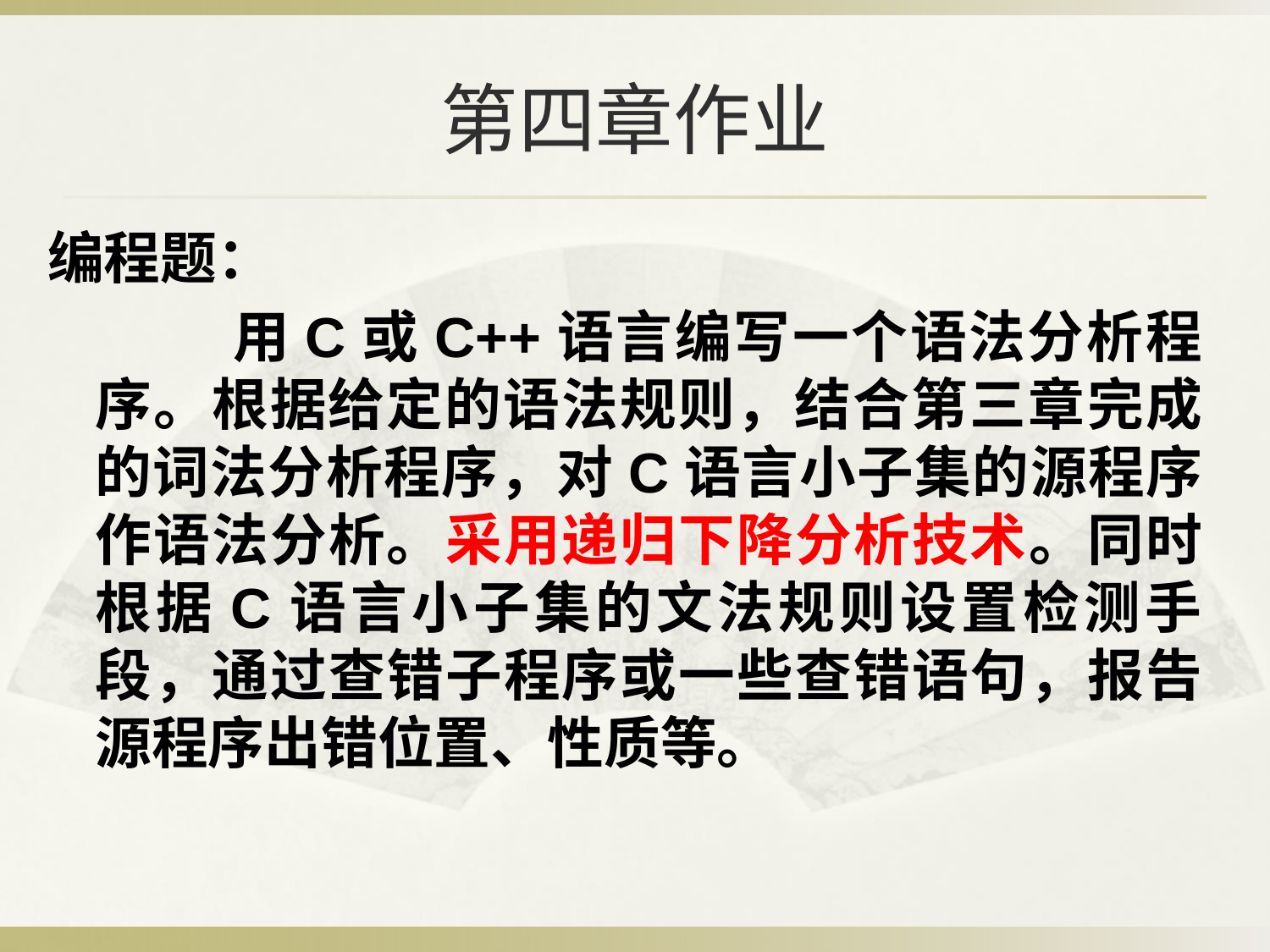

# 第四章作业
编程题：
        用C或C++语言编写一个语法分析程序。根据给定的语法规则，结合第三章完成的词法分析程序，对C语言小子集的源程序作语法分析。采用递归下降分析技术。同时根据C语言小子集的文法规则设置检测手段，通过查错子程序或一些查错语句，报告源程序出错位置、性质等。